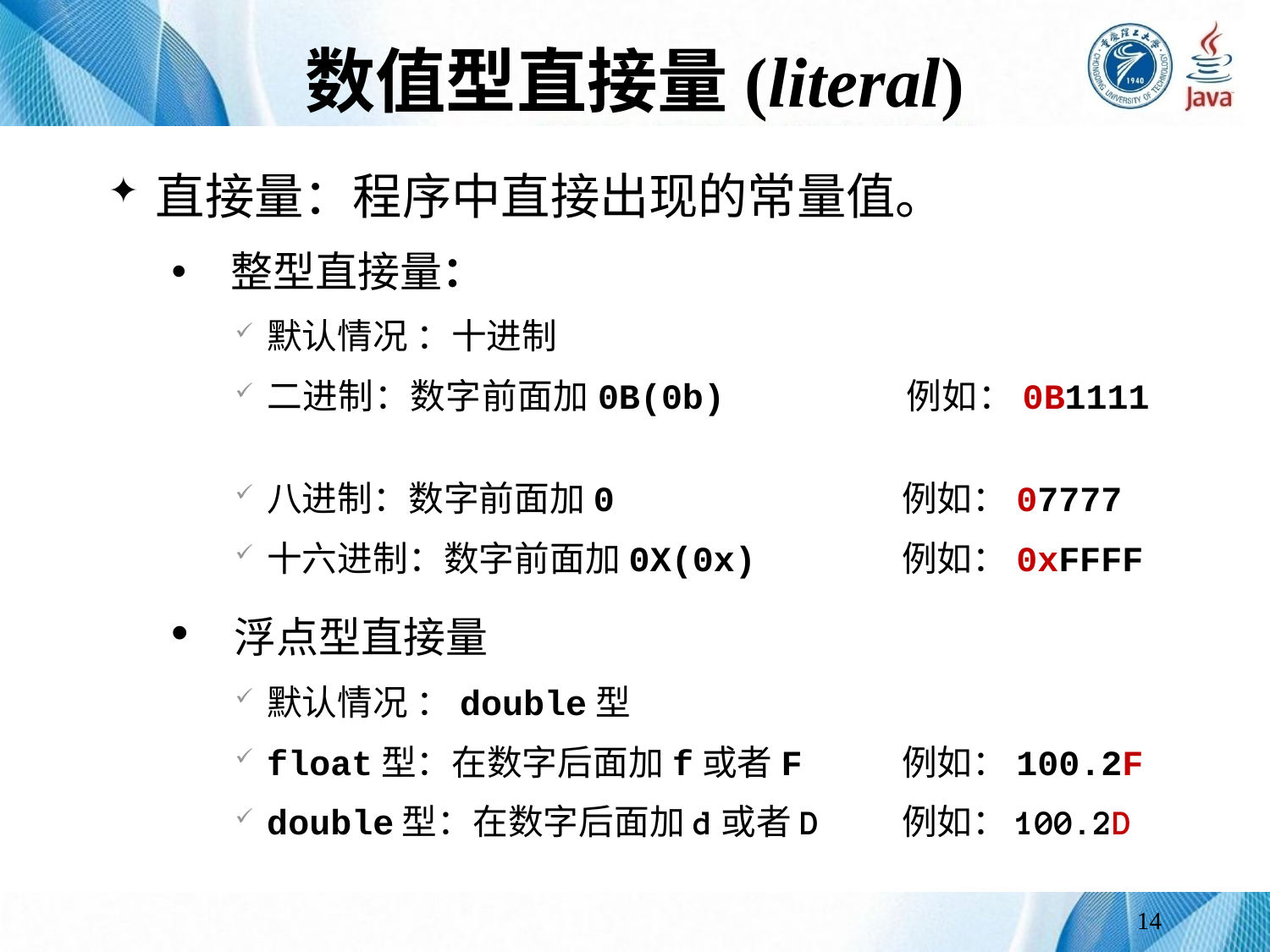

# 数值型直接量(literal)
直接量：程序中直接出现的常量值。
 整型直接量：
默认情况 ：十进制
二进制：数字前面加0B(0b)		例如：0B1111
八进制：数字前面加0			例如：07777
十六进制：数字前面加0X(0x)   	例如：0xFFFF
 浮点型直接量
默认情况 ：double型
float型：在数字后面加f或者F	例如：100.2F
double型：在数字后面加d或者D	例如：100.2D

14